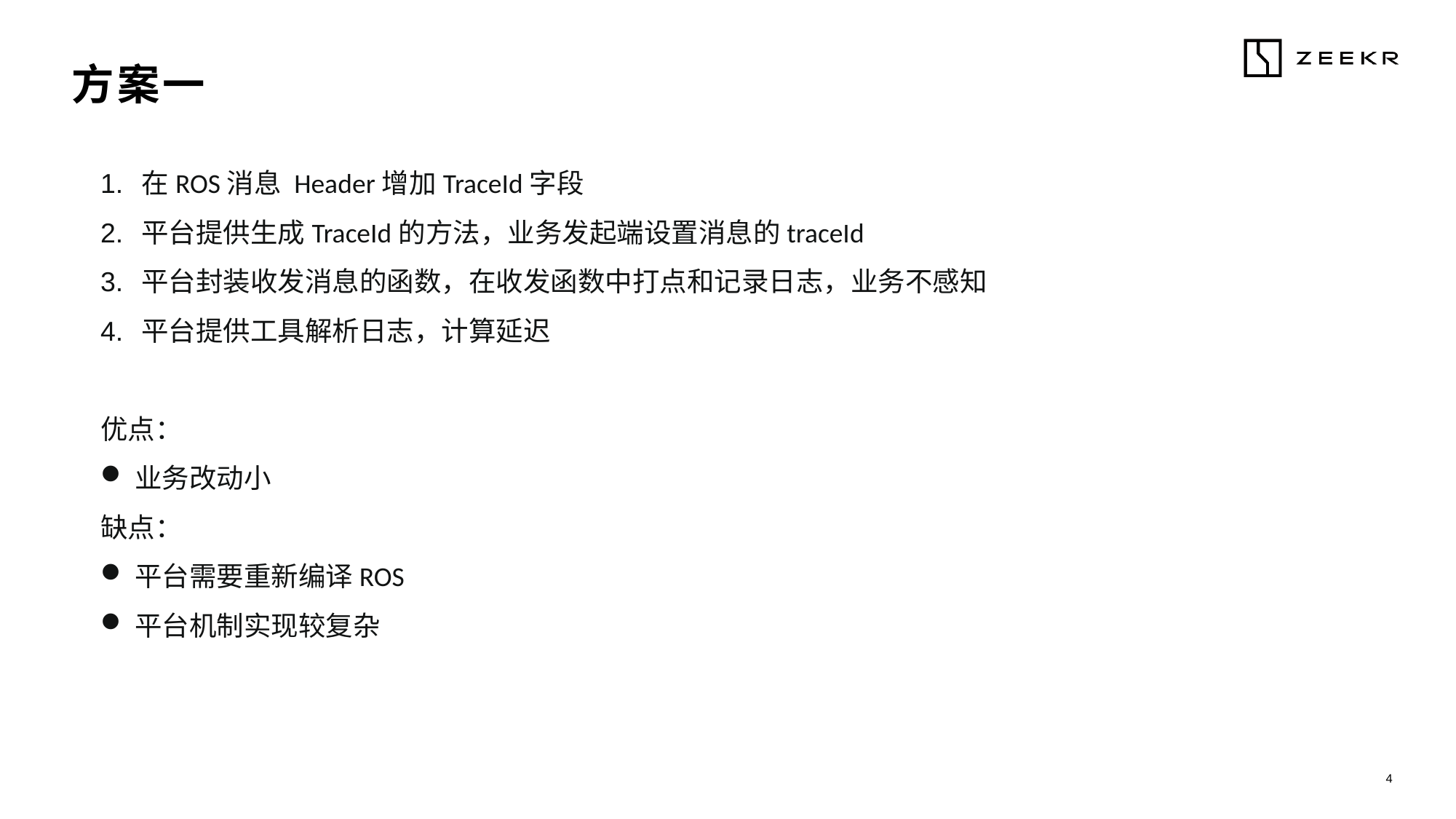

方案一
在ROS消息 Header增加TraceId字段
平台提供生成TraceId的方法，业务发起端设置消息的traceId
平台封装收发消息的函数，在收发函数中打点和记录日志，业务不感知
平台提供工具解析日志，计算延迟

优点：
业务改动小
缺点：
平台需要重新编译ROS
平台机制实现较复杂
4